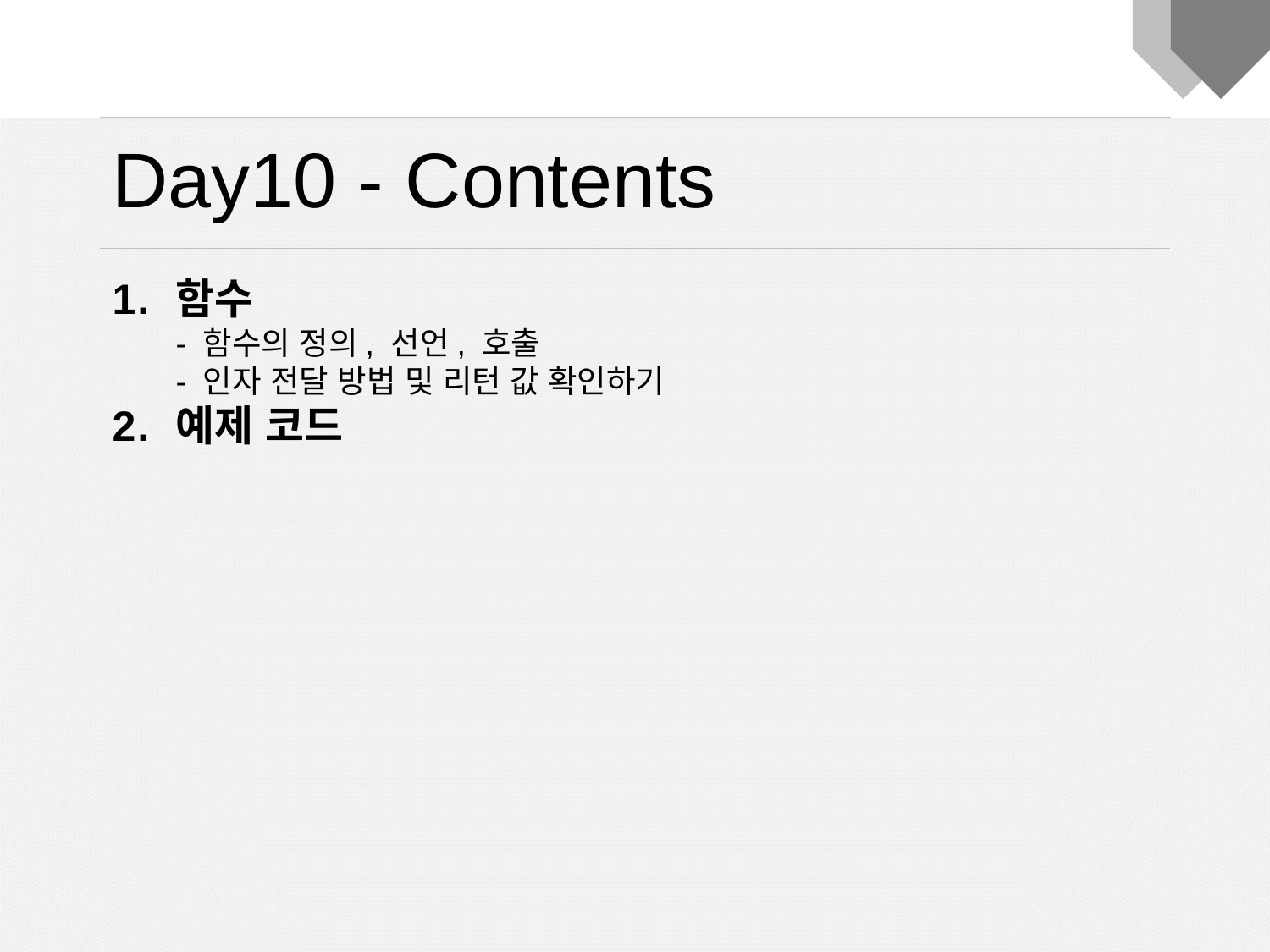

Day10 - Contents
함수
- 함수의 정의, 선언, 호출
- 인자 전달 방법 및 리턴 값 확인하기
예제 코드